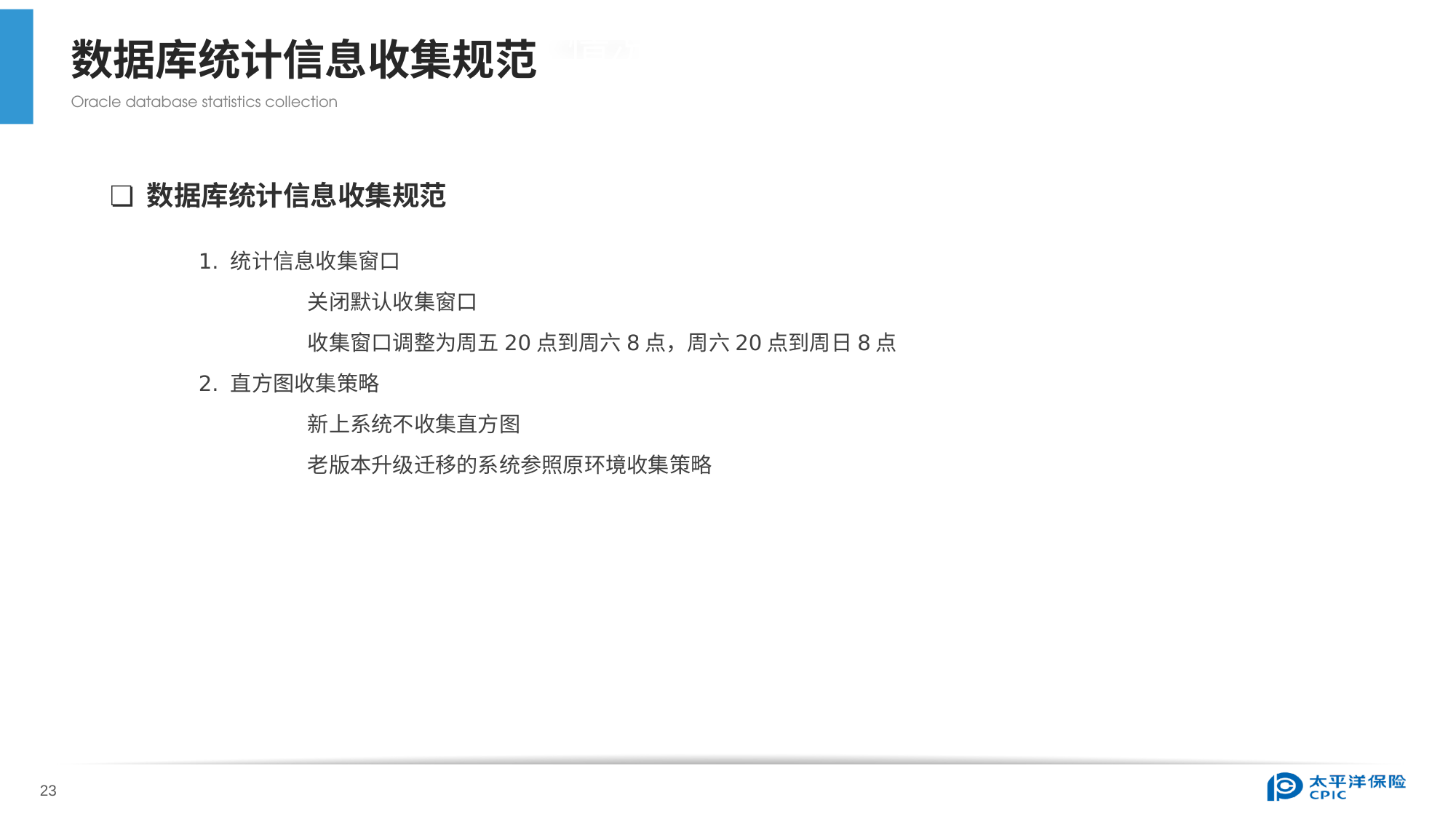

数据库统计信息收集规范
Oracle database statistics collection
情况
❏ 数据库统计信息收集规范
1. 统计信息收集窗口
	关闭默认收集窗口
	收集窗口调整为周五20点到周六8点，周六20点到周日8点
2. 直方图收集策略
	新上系统不收集直方图
	老版本升级迁移的系统参照原环境收集策略